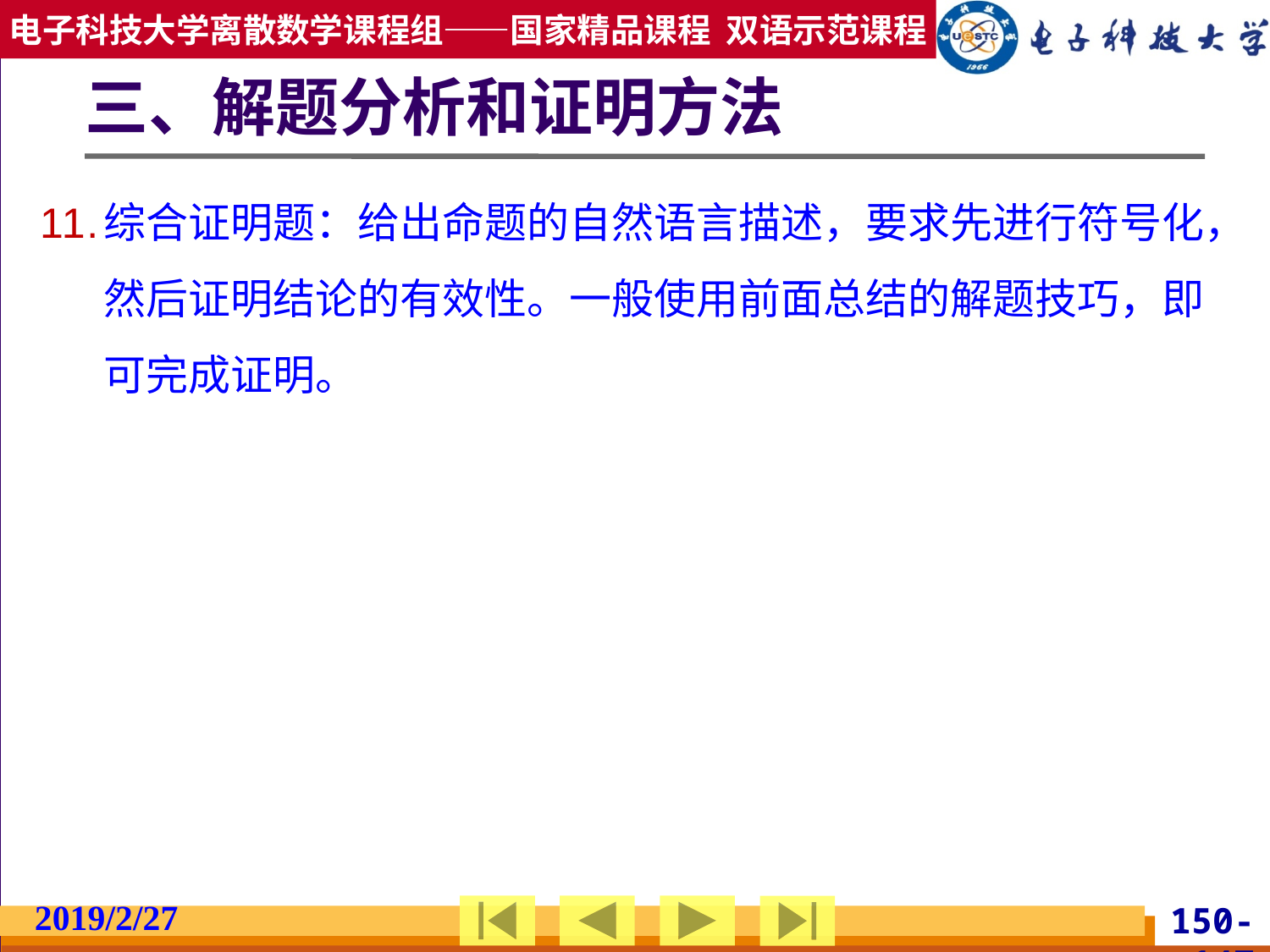

# 三、解题分析和证明方法
综合证明题：给出命题的自然语言描述，要求先进行符号化，然后证明结论的有效性。一般使用前面总结的解题技巧，即可完成证明。
2019/2/27